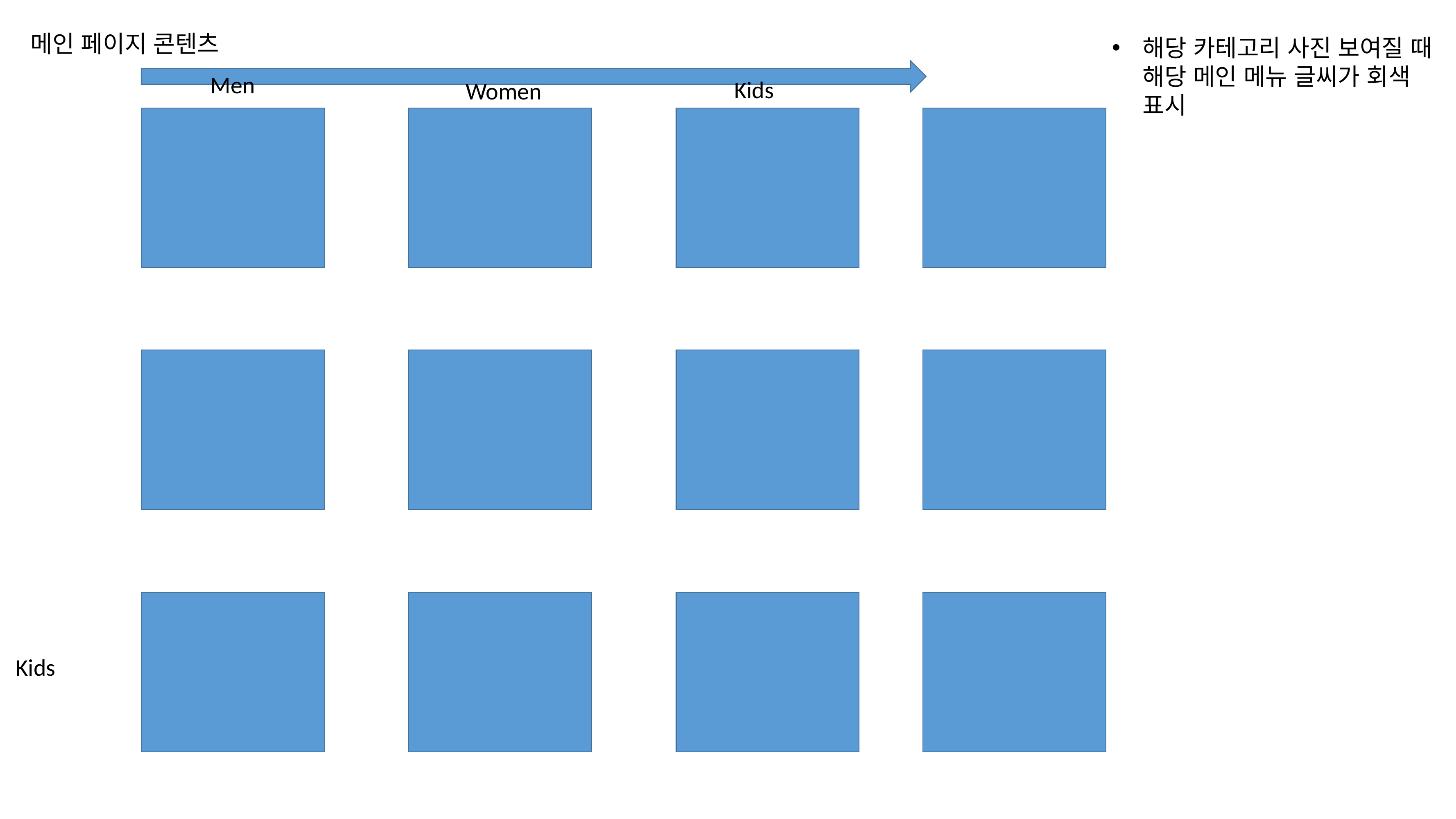

메인 페이지 콘텐츠
해당 카테고리 사진 보여질 때 해당 메인 메뉴 글씨가 회색 표시

Men
Kids
Women

Kids